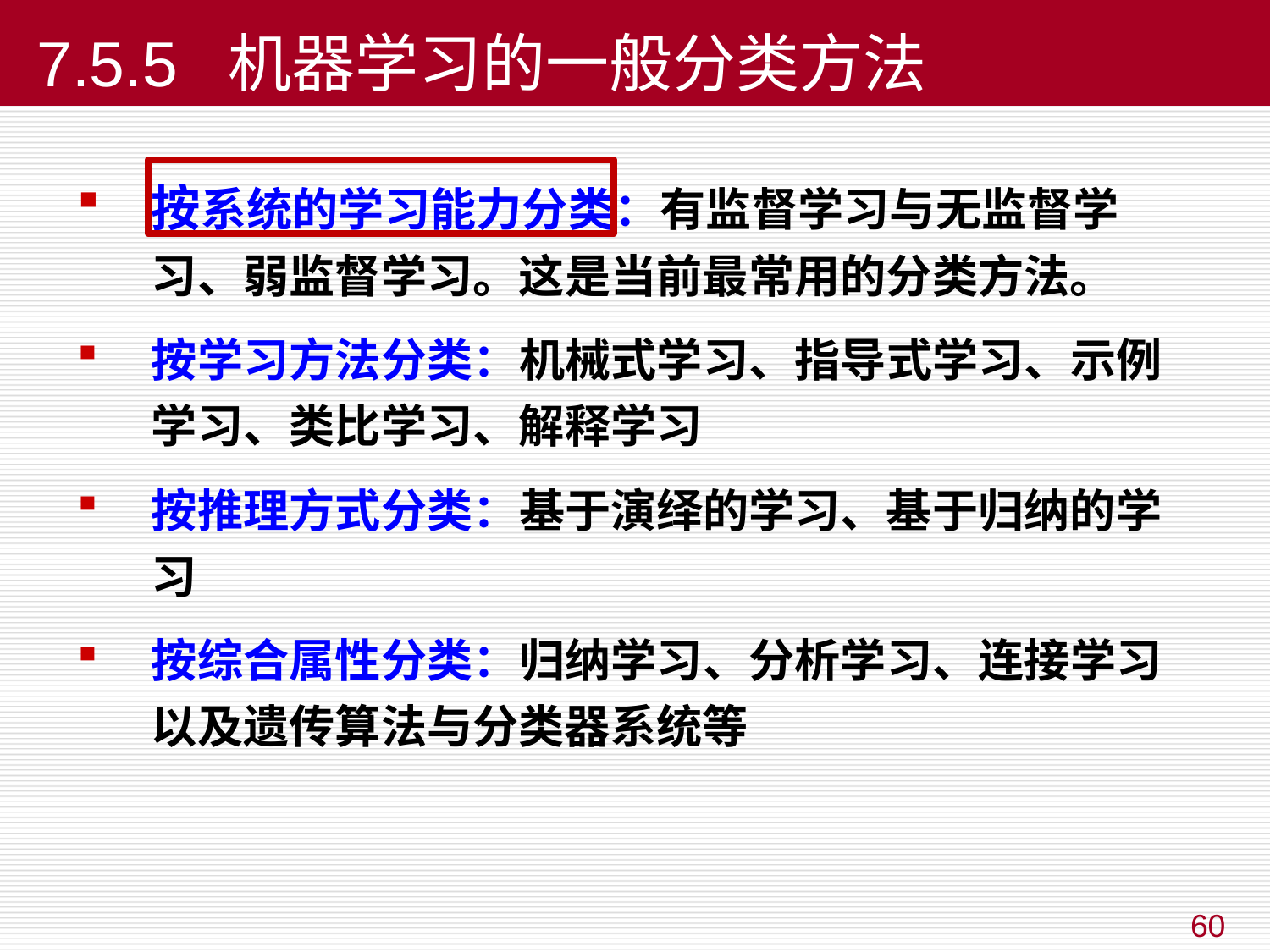

7.5.5  机器学习的一般分类方法
按系统的学习能力分类：有监督学习与无监督学习、弱监督学习。这是当前最常用的分类方法。
按学习方法分类：机械式学习、指导式学习、示例学习、类比学习、解释学习
按推理方式分类：基于演绎的学习、基于归纳的学习
按综合属性分类：归纳学习、分析学习、连接学习以及遗传算法与分类器系统等

60